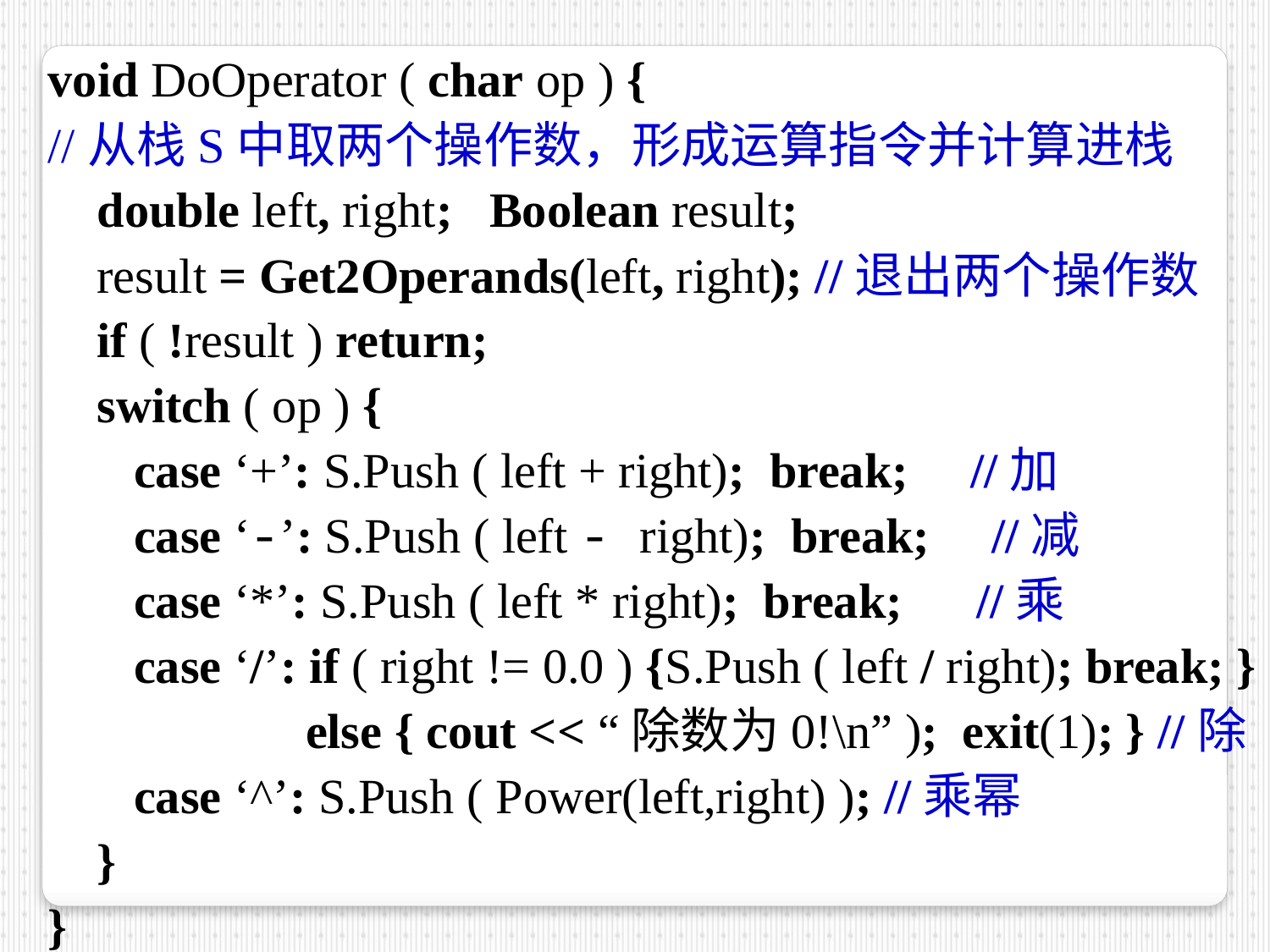

void DoOperator ( char op ) {
//从栈S中取两个操作数，形成运算指令并计算进栈
    double left, right;   Boolean result;
    result = Get2Operands(left, right); //退出两个操作数
    if ( !result ) return;
    switch ( op ) {
       case ‘+’: S.Push ( left + right);  break;     //加
       case ‘-’: S.Push ( left - right);  break;     //减
       case ‘*’: S.Push ( left * right);  break;      //乘
       case ‘/’: if ( right != 0.0 ) {S.Push ( left / right); break; }
                     else { cout << “除数为0!\n” );  exit(1); } //除
       case ‘^’: S.Push ( Power(left,right) ); //乘幂
    }
}